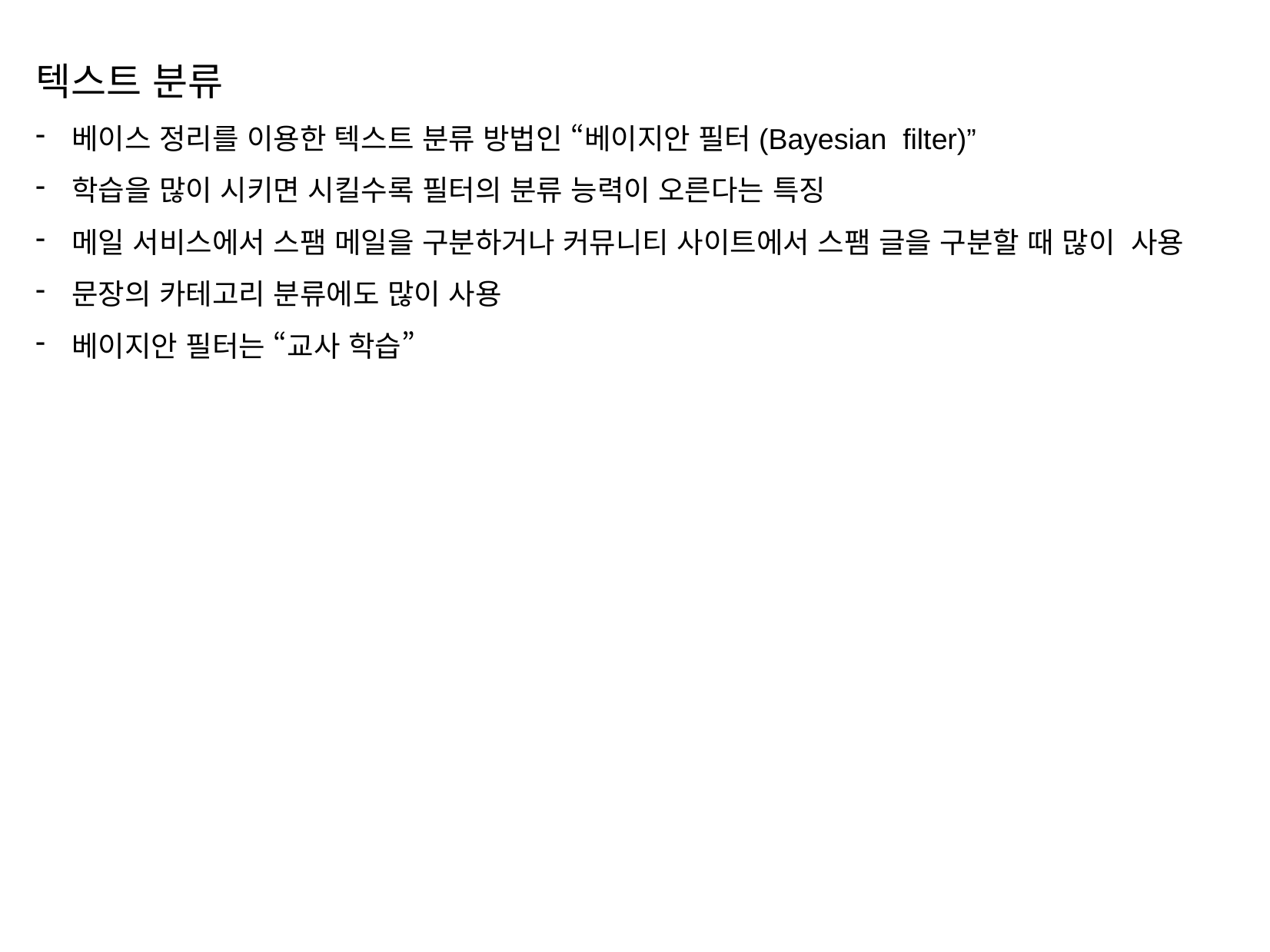

텍스트 분류
베이스 정리를 이용한 텍스트 분류 방법인 “베이지안 필터(Bayesian  filter)”
학습을 많이 시키면 시킬수록 필터의 분류 능력이 오른다는 특징
메일 서비스에서 스팸 메일을 구분하거나 커뮤니티 사이트에서 스팸 글을 구분할 때 많이  사용
문장의 카테고리 분류에도 많이 사용
베이지안 필터는 “교사 학습”